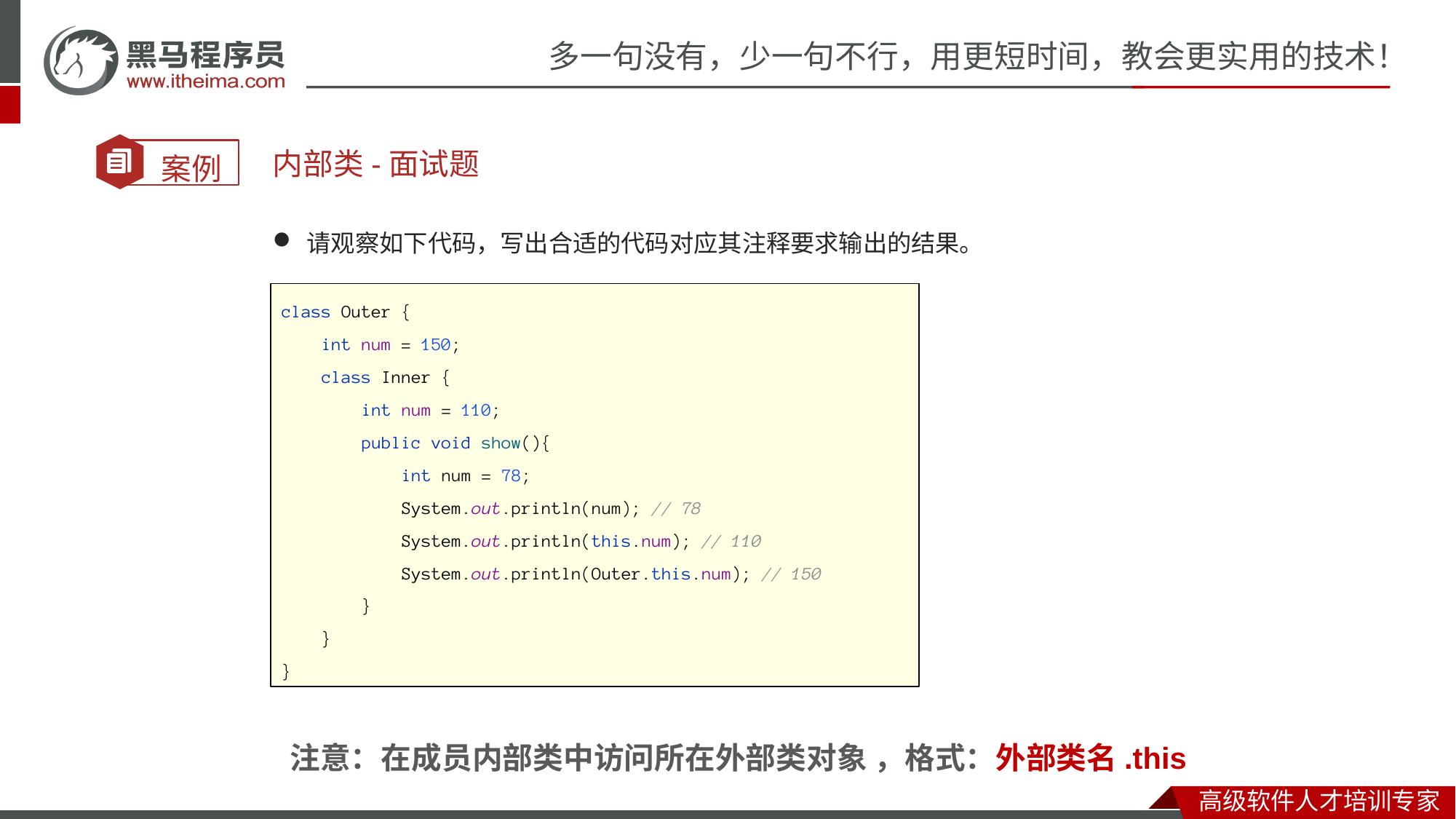

内部类-面试题
请观察如下代码，写出合适的代码对应其注释要求输出的结果。
class Outer {
    int num = 150;
    class Inner {
        int num = 110;
        public void show(){
            int num = 78;
            System.out.println(num); // 78
            System.out.println(this.num); // 110
            System.out.println(Outer.this.num); // 150
        }
    }
}
注意：在成员内部类中访问所在外部类对象 ，格式：外部类名.this